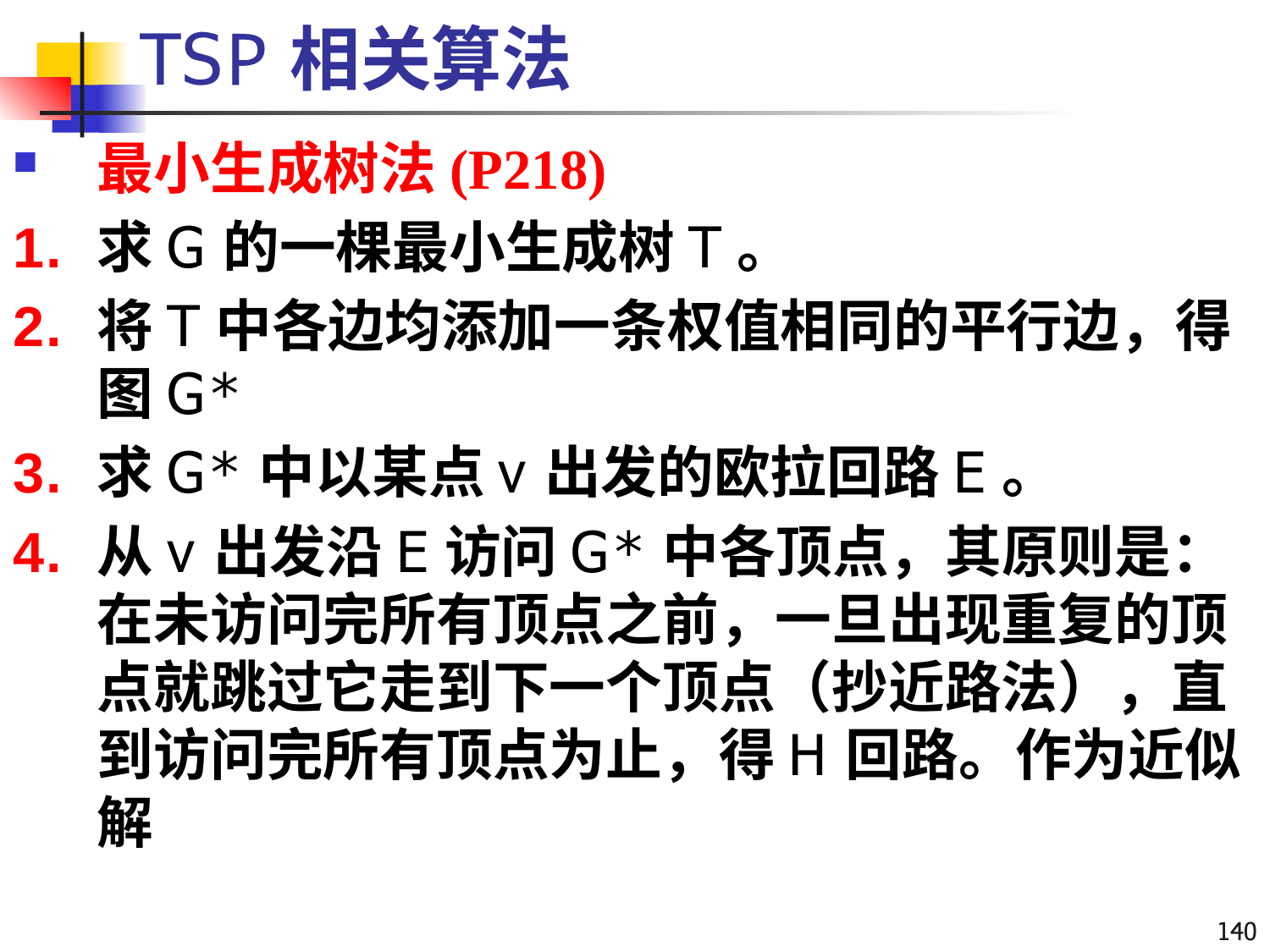

# TSP相关算法
最小生成树法(P218)
求G的一棵最小生成树T。
将T中各边均添加一条权值相同的平行边，得图G*
求G*中以某点v出发的欧拉回路E。
从v出发沿E访问G*中各顶点，其原则是：在未访问完所有顶点之前，一旦出现重复的顶点就跳过它走到下一个顶点（抄近路法），直到访问完所有顶点为止，得H回路。作为近似解
140